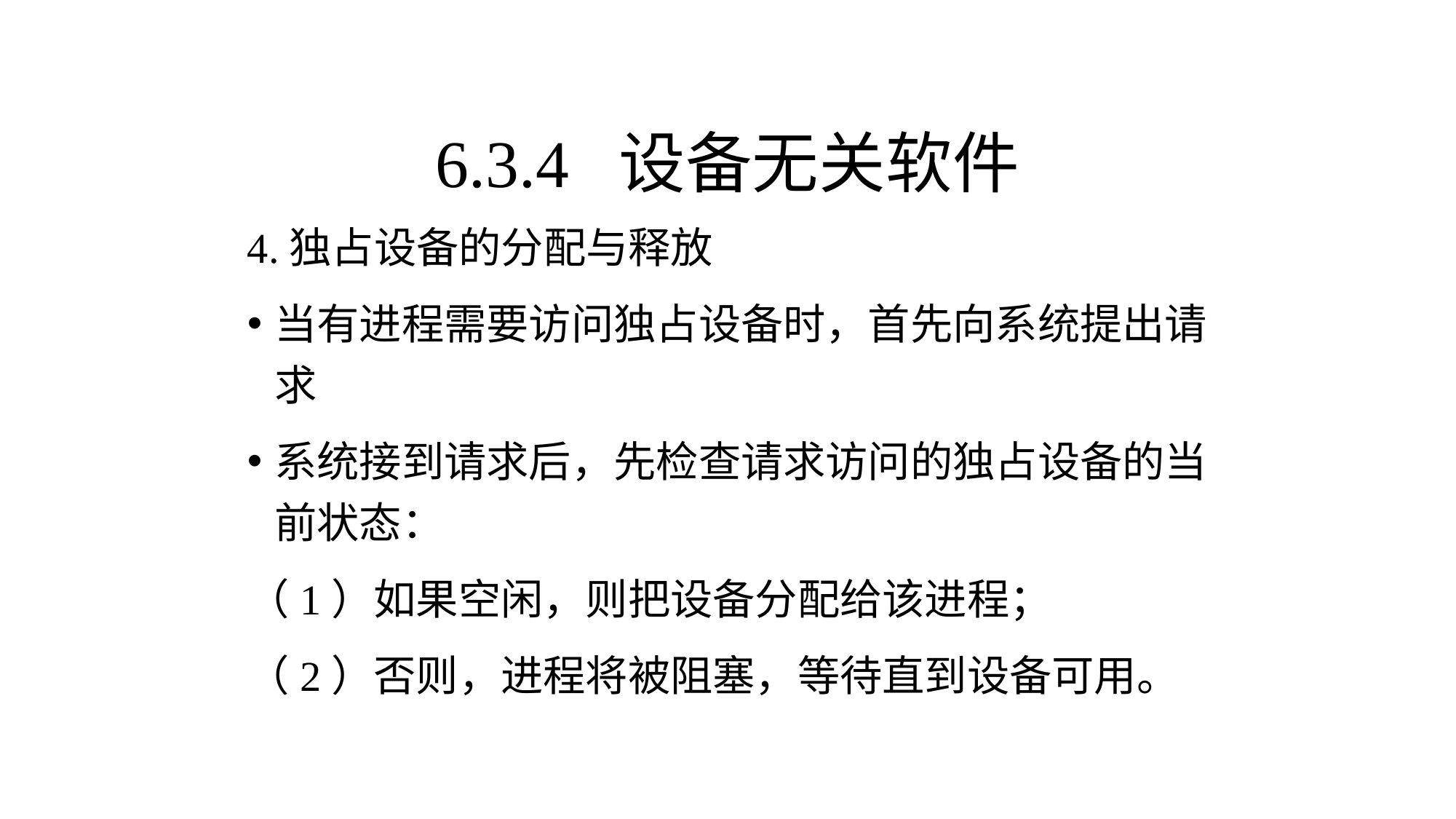

6.3.4  设备无关软件
4.独占设备的分配与释放
当有进程需要访问独占设备时，首先向系统提出请求
系统接到请求后，先检查请求访问的独占设备的当前状态：
（1）如果空闲，则把设备分配给该进程；
（2）否则，进程将被阻塞，等待直到设备可用。
14